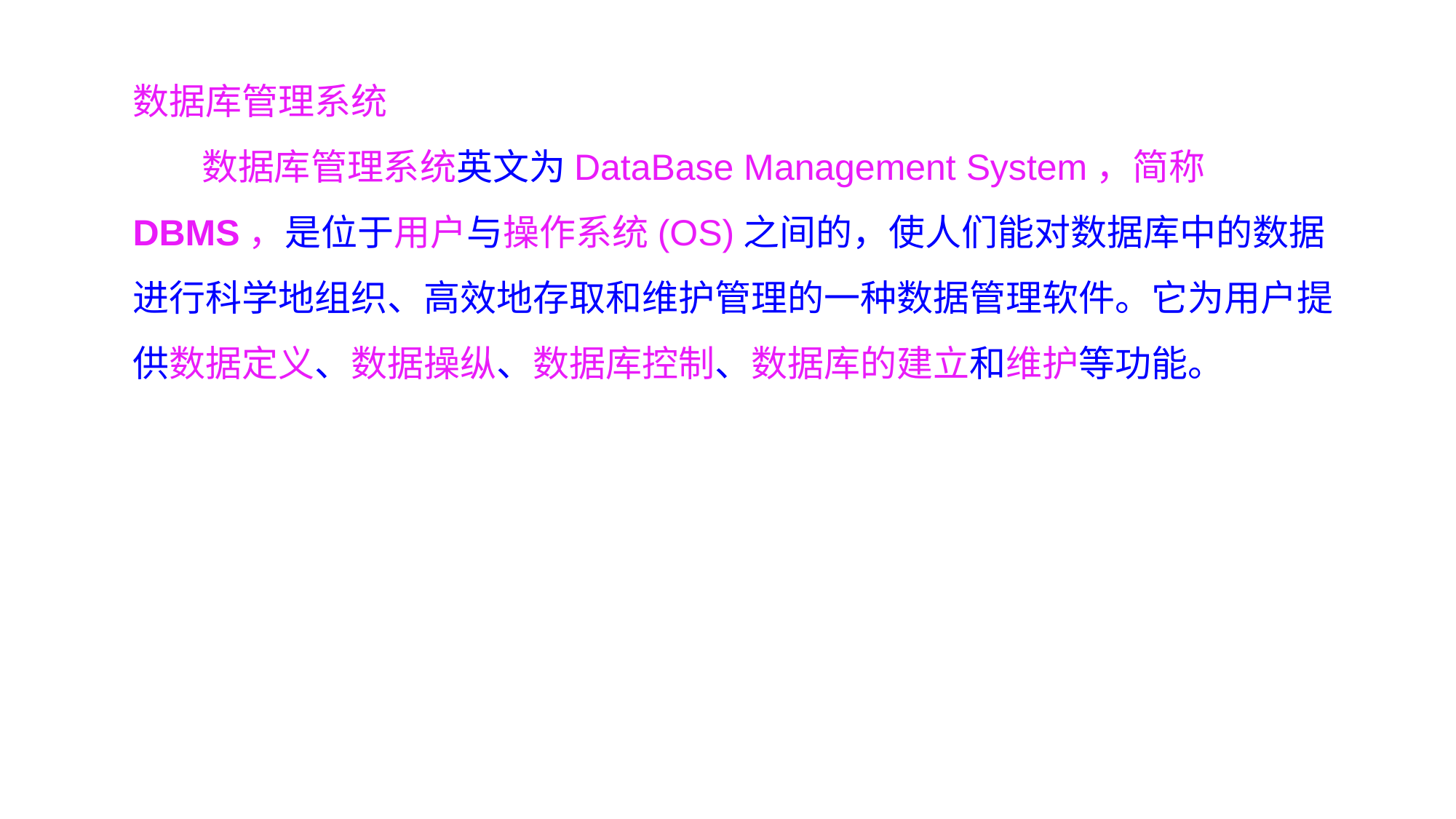

数据库管理系统
数据库管理系统英文为DataBase Management System，简称DBMS，是位于用户与操作系统(OS)之间的，使人们能对数据库中的数据进行科学地组织、高效地存取和维护管理的一种数据管理软件。它为用户提供数据定义、数据操纵、数据库控制、数据库的建立和维护等功能。